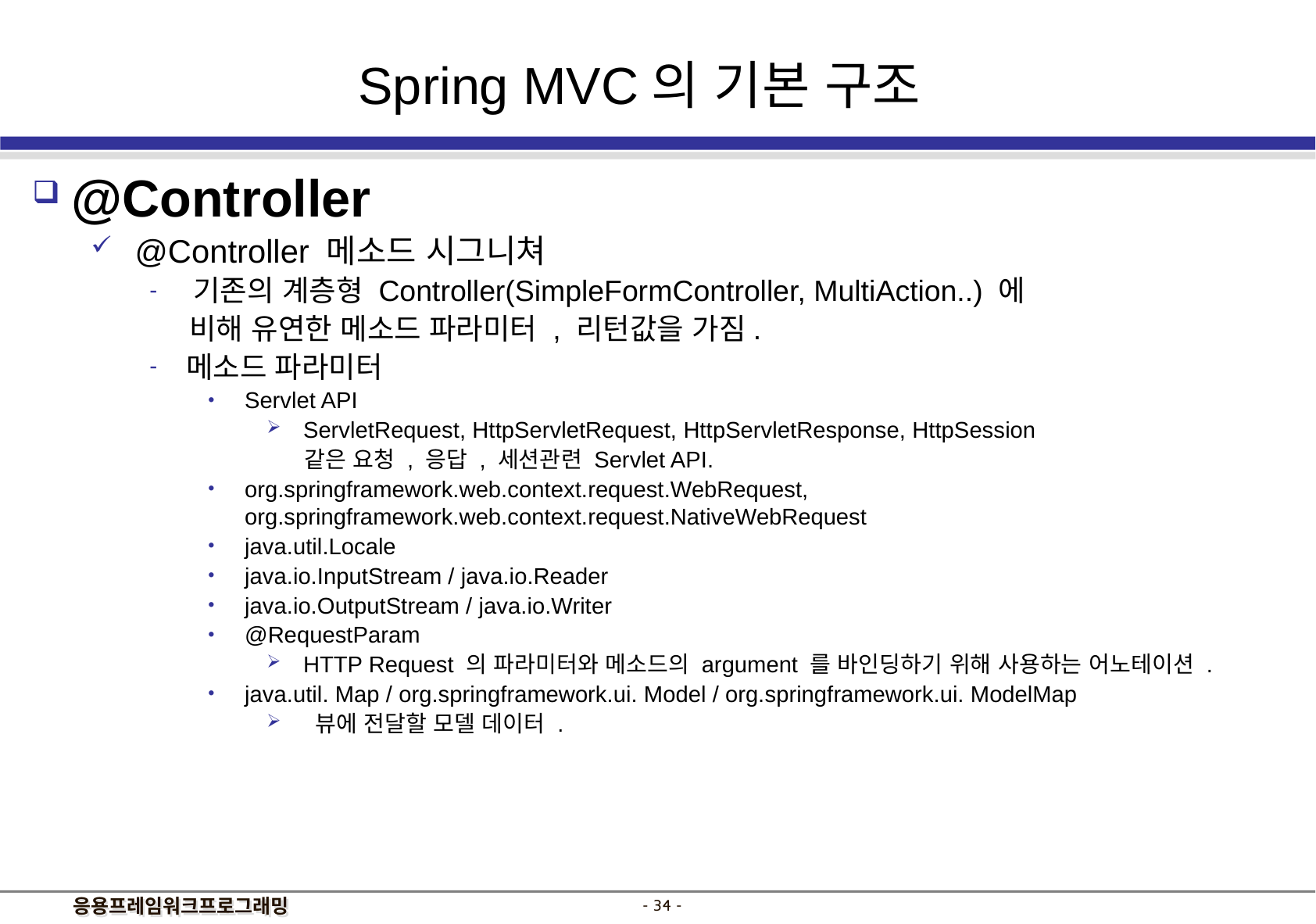

Spring MVC의 기본 구조
 @Controller
@Controller 메소드 시그니쳐
기존의 계층형 Controller(SimpleFormController, MultiAction..) 에
    비해 유연한 메소드 파라미터 , 리턴값을 가짐.
메소드 파라미터
Servlet API
ServletRequest, HttpServletRequest, HttpServletResponse, HttpSession
     같은 요청 , 응답 , 세션관련 Servlet API.
org.springframework.web.context.request.WebRequest, org.springframework.web.context.request.NativeWebRequest
java.util.Locale
java.io.InputStream / java.io.Reader
java.io.OutputStream / java.io.Writer
@RequestParam
HTTP Request 의 파라미터와 메소드의 argument 를 바인딩하기 위해 사용하는 어노테이션 .
java.util. Map / org.springframework.ui. Model / org.springframework.ui. ModelMap
 뷰에 전달할 모델 데이터 .

- 34 -